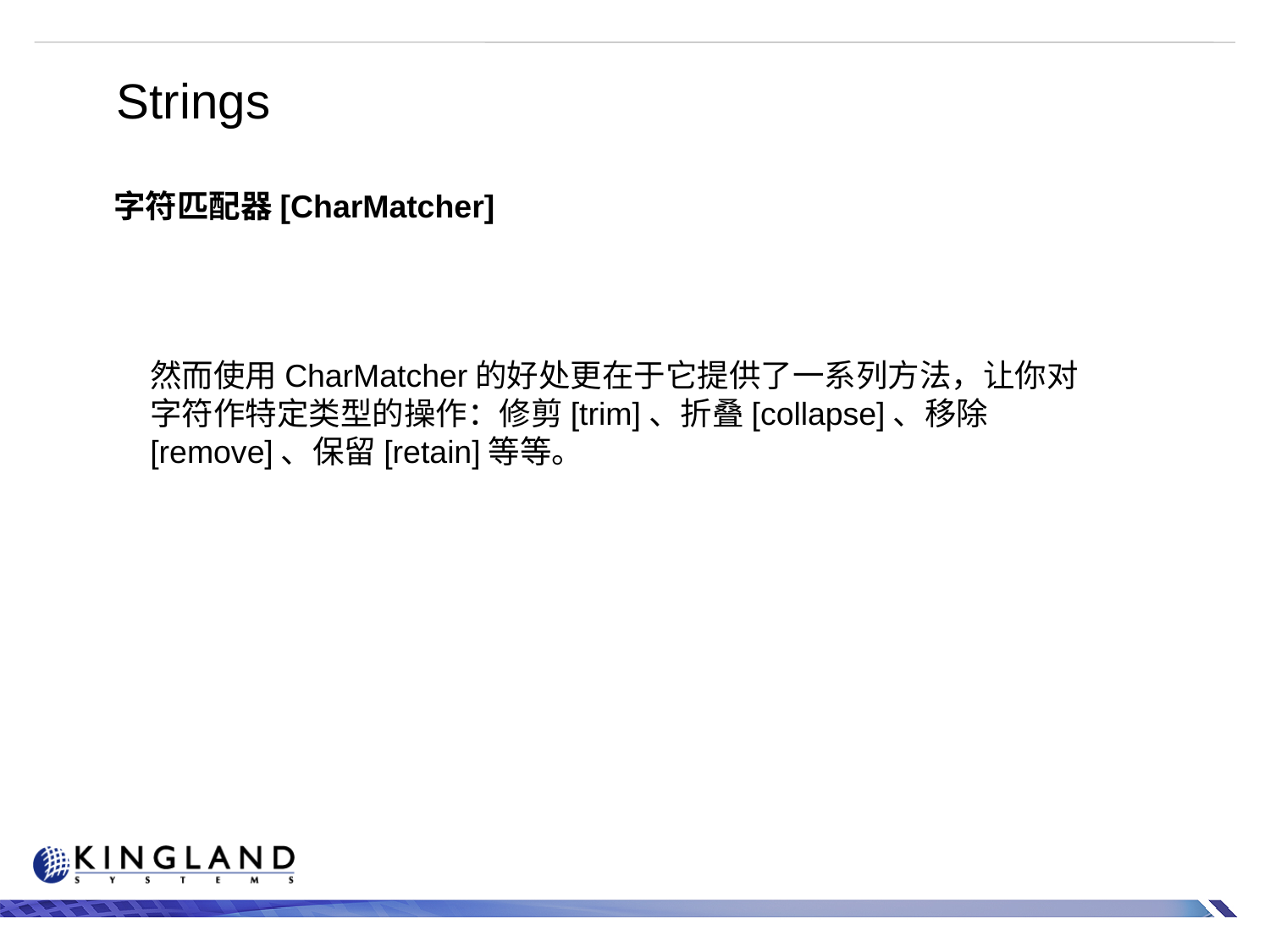

Strings
字符匹配器[CharMatcher]
然而使用CharMatcher的好处更在于它提供了一系列方法，让你对字符作特定类型的操作：修剪[trim]、折叠[collapse]、移除[remove]、保留[retain]等等。